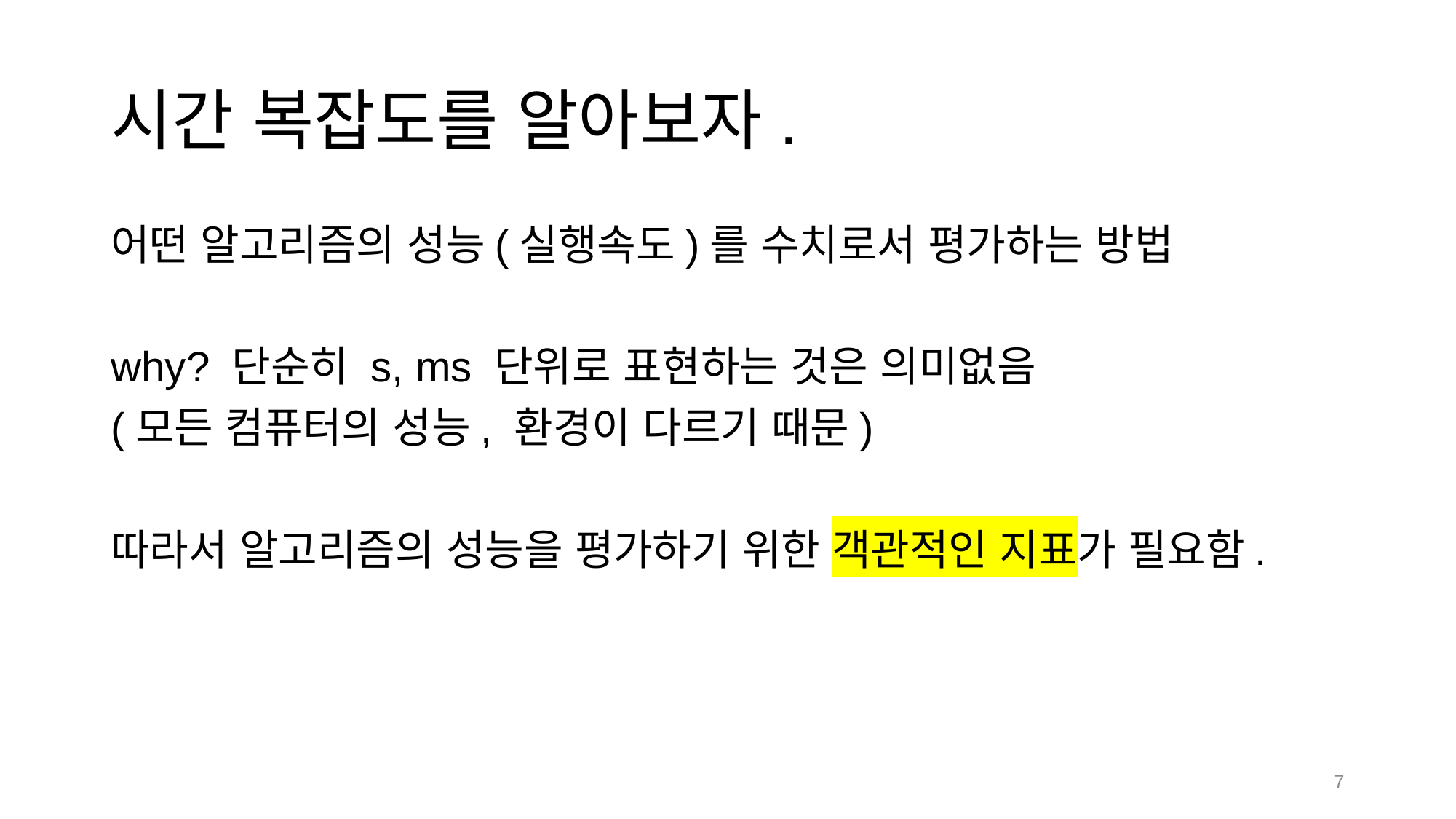

# 시간 복잡도를 알아보자.
어떤 알고리즘의 성능(실행속도)를 수치로서 평가하는 방법

why? 단순히 s, ms 단위로 표현하는 것은 의미없음
(모든 컴퓨터의 성능, 환경이 다르기 때문)

따라서 알고리즘의 성능을 평가하기 위한 객관적인 지표가 필요함.
7